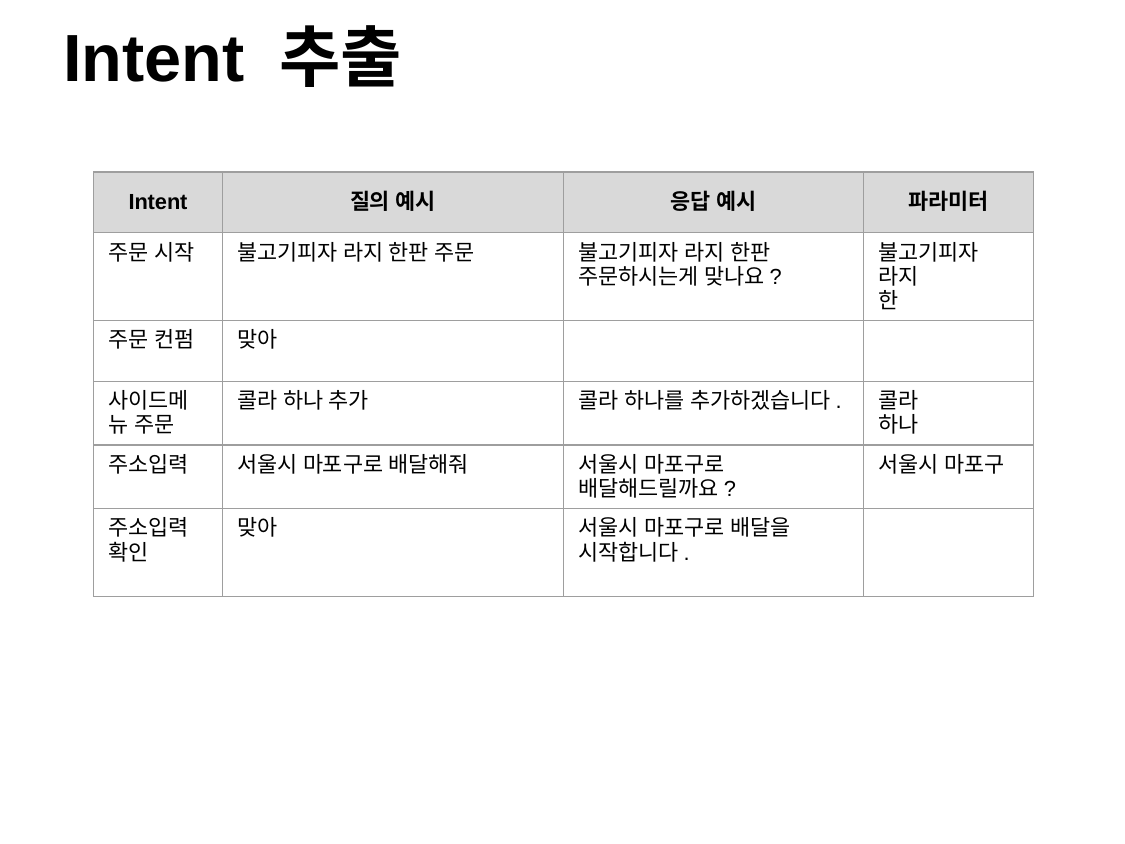

# Intent 추출
| Intent | 질의 예시 | 응답 예시 | 파라미터 |
| --- | --- | --- | --- |
| 주문 시작 | 불고기피자 라지 한판 주문 | 불고기피자 라지 한판 주문하시는게 맞나요? | 불고기피자 라지 한 |
| 주문 컨펌 | 맞아 |  |  |
| 사이드메뉴 주문 | 콜라 하나 추가 | 콜라 하나를 추가하겠습니다. | 콜라 하나 |
| 주소입력 | 서울시 마포구로 배달해줘 | 서울시 마포구로 배달해드릴까요? | 서울시 마포구 |
| 주소입력확인 | 맞아 | 서울시 마포구로 배달을 시작합니다. |  |